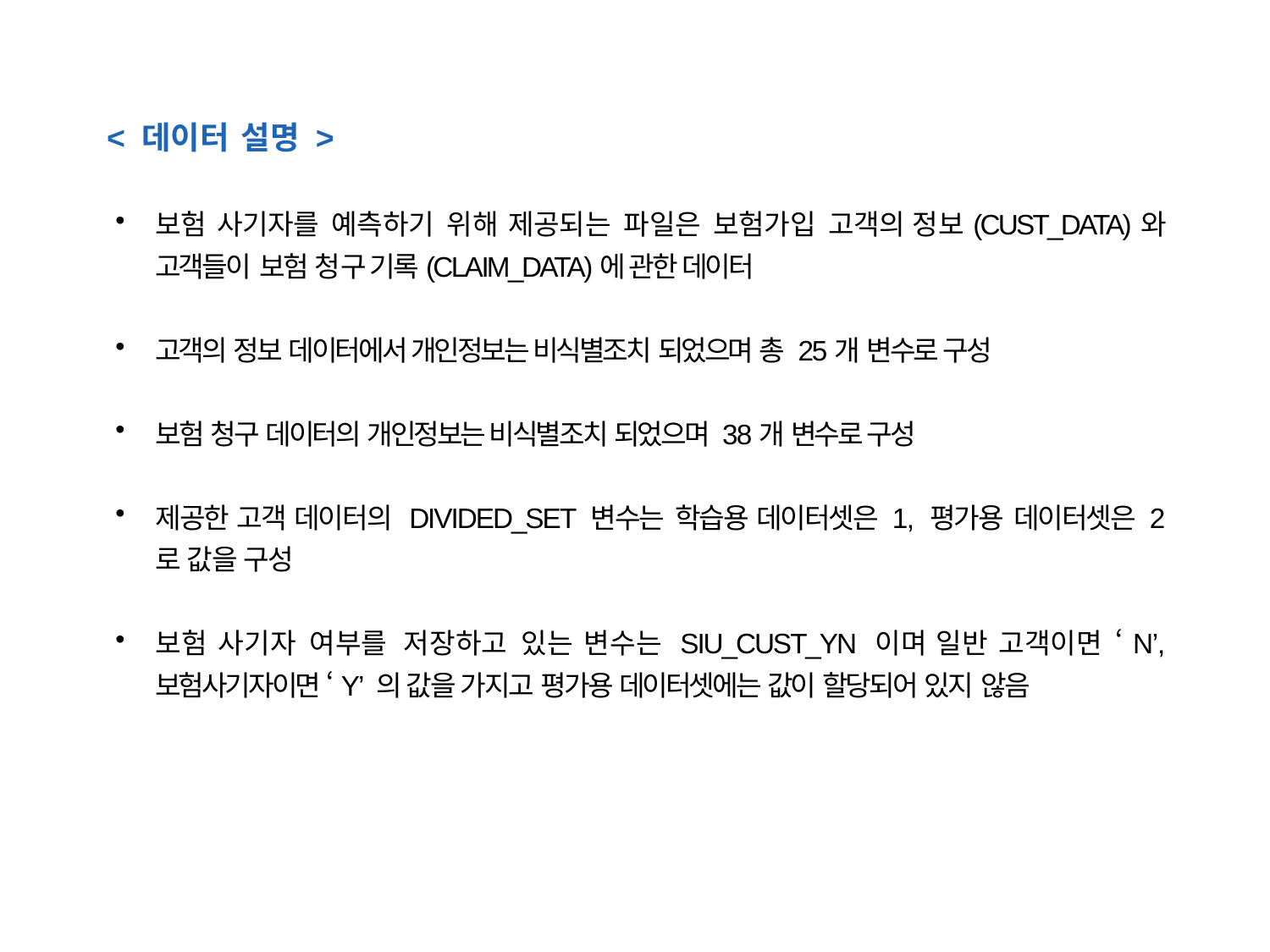

< 데이터 설명 >

보험 사기자를 예측하기 위해 제공되는 파일은 보험가입 고객의 정보(CUST_DATA)와 고객들이 보험 청구 기록(CLAIM_DATA)에 관한 데이터

고객의 정보 데이터에서 개인정보는 비식별조치 되었으며 총 25개 변수로 구성

보험 청구 데이터의 개인정보는 비식별조치 되었으며 38개 변수로 구성

제공한 고객 데이터의 DIVIDED_SET 변수는 학습용 데이터셋은 1, 평가용 데이터셋은 2 로 값을 구성

보험 사기자 여부를  저장하고 있는 변수는 SIU_CUST_YN 이며 일반 고객이면 ‘N’, 보험사기자이면 ‘Y’ 의 값을 가지고 평가용 데이터셋에는 값이 할당되어 있지 않음